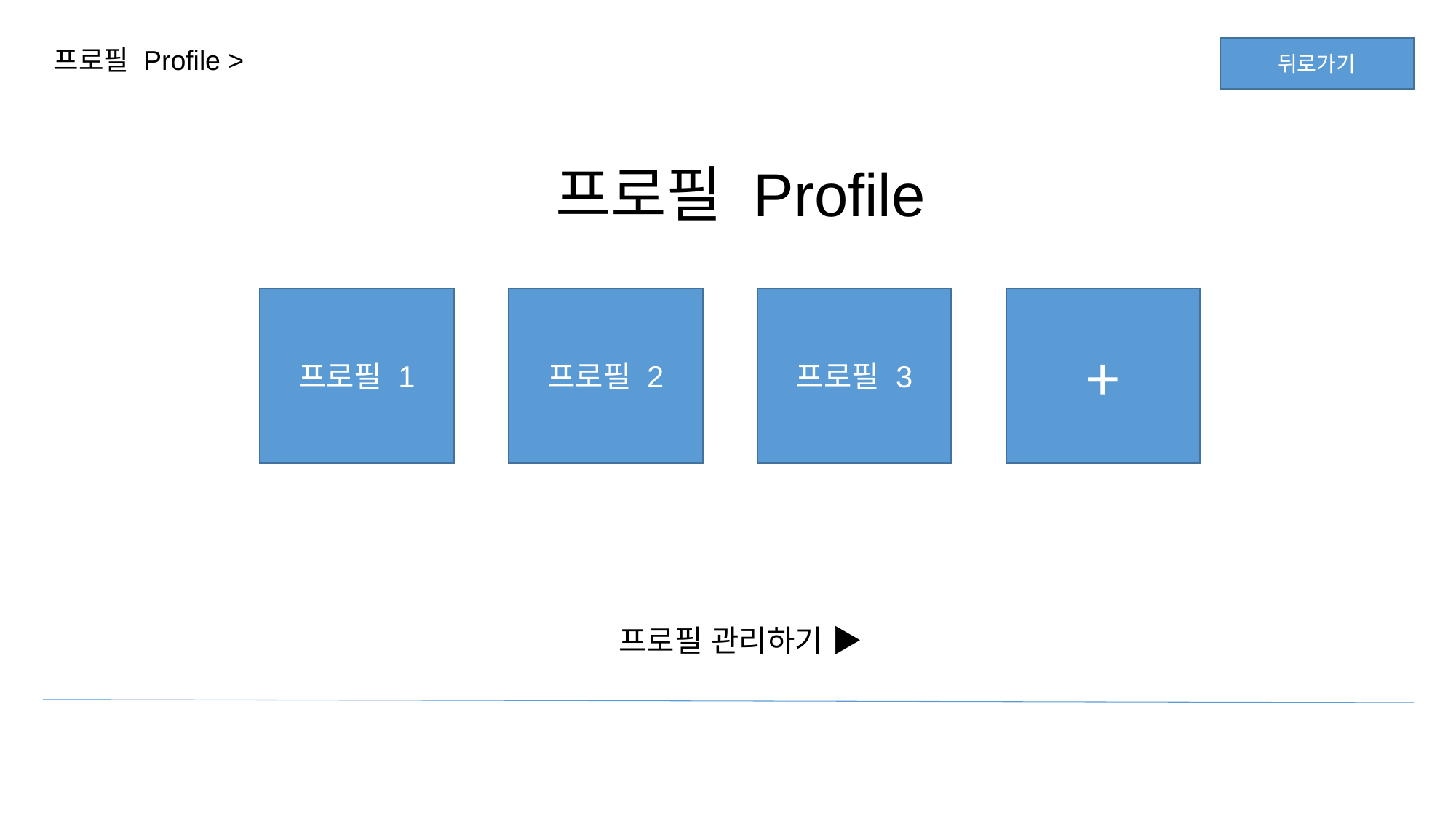

프로필 Profile >
뒤로가기
프로필 Profile
+
프로필 3
프로필 2
프로필 1

프로필 관리하기 ▶